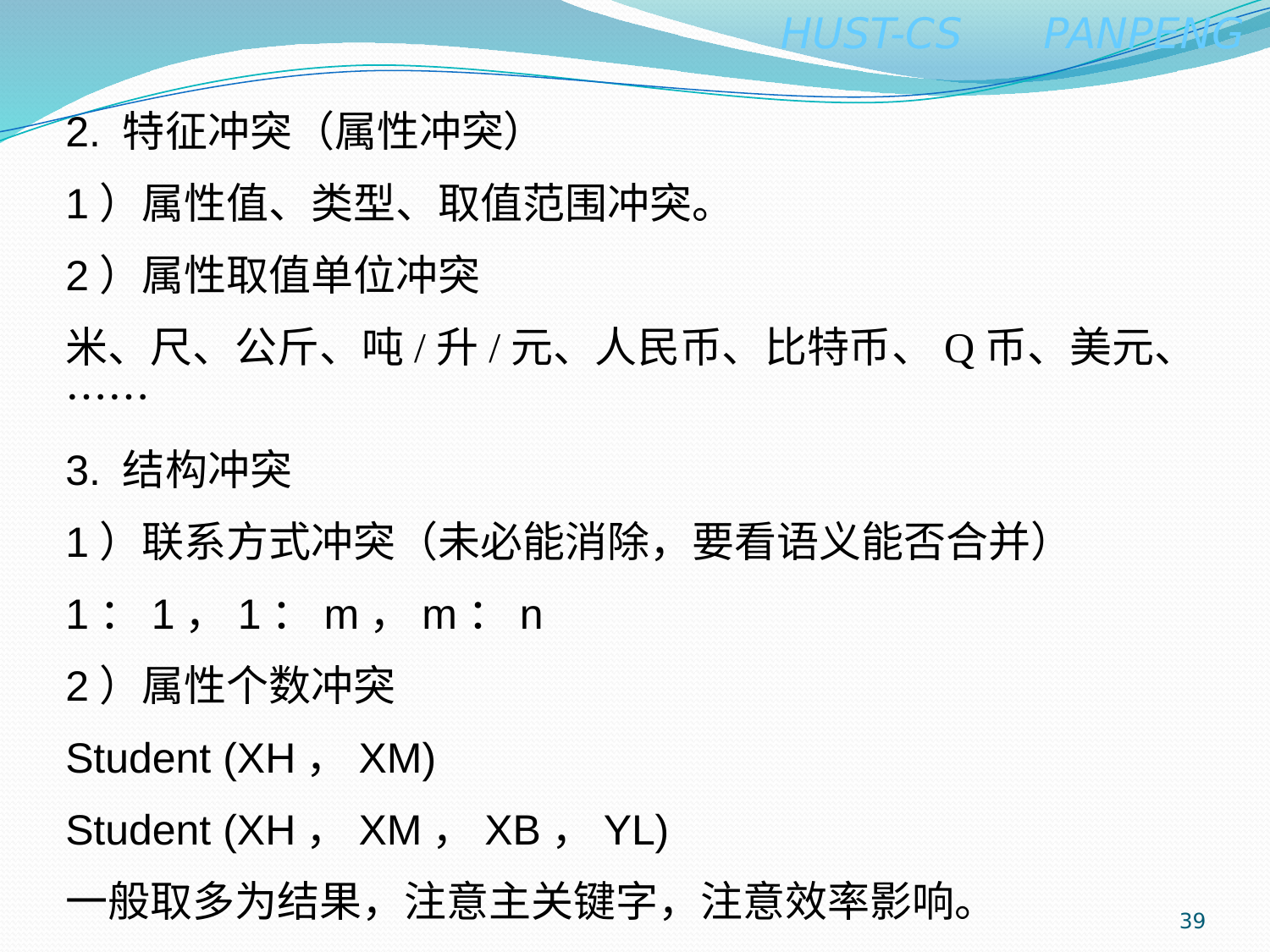

2. 特征冲突（属性冲突）
1）属性值、类型、取值范围冲突。
2）属性取值单位冲突
米、尺、公斤、吨/升/元、人民币、比特币、Q币、美元、……
3. 结构冲突
1）联系方式冲突（未必能消除，要看语义能否合并）
1：1，1：m，m：n
2）属性个数冲突
Student (XH，XM)
Student (XH，XM，XB，YL)
一般取多为结果，注意主关键字，注意效率影响。
39